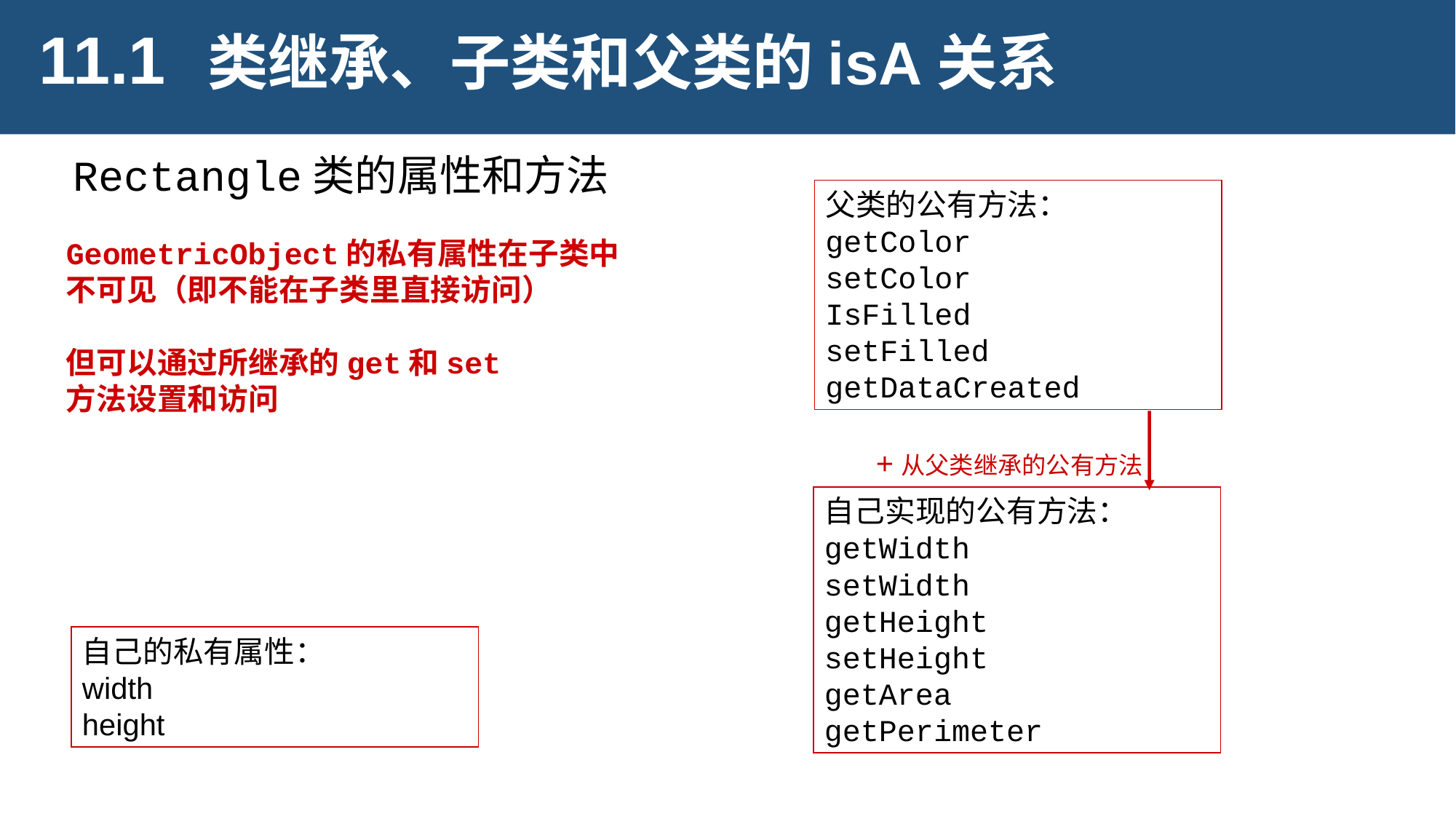

11.1
类继承、子类和父类的isA关系
Rectangle类的属性和方法
父类的公有方法：
getColor
setColor
IsFilled
setFilled
getDataCreated
GeometricObject的私有属性在子类中
不可见（即不能在子类里直接访问）

但可以通过所继承的get和set
方法设置和访问

+从父类继承的公有方法
自己实现的公有方法：
getWidth
setWidth
getHeight
setHeight
getArea
getPerimeter
自己的私有属性：
width
height